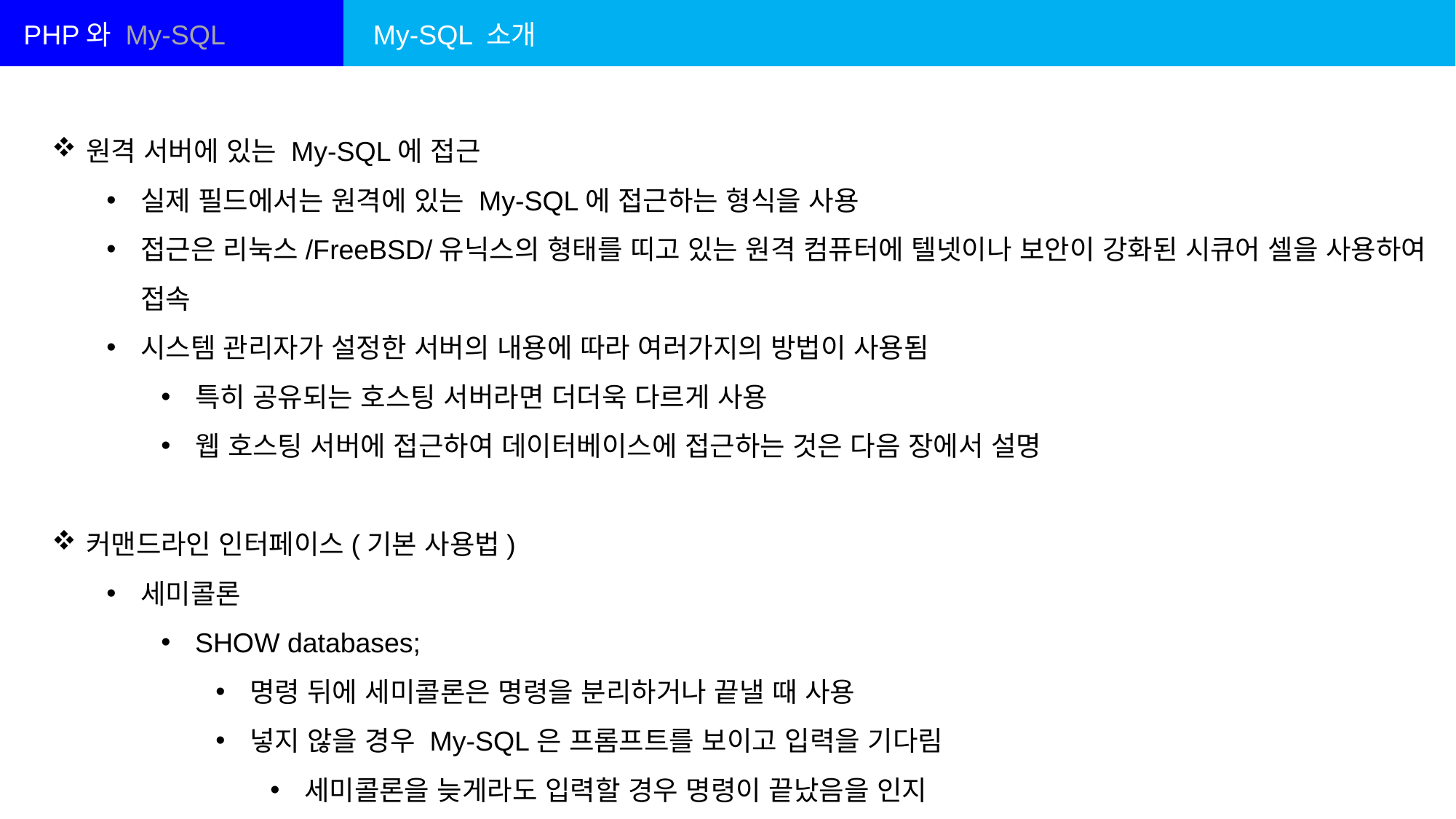

PHP와 My-SQL
My-SQL 소개
원격 서버에 있는 My-SQL에 접근
실제 필드에서는 원격에 있는 My-SQL에 접근하는 형식을 사용
접근은 리눅스/FreeBSD/유닉스의 형태를 띠고 있는 원격 컴퓨터에 텔넷이나 보안이 강화된 시큐어 셀을 사용하여 접속
시스템 관리자가 설정한 서버의 내용에 따라 여러가지의 방법이 사용됨
특히 공유되는 호스팅 서버라면 더더욱 다르게 사용
웹 호스팅 서버에 접근하여 데이터베이스에 접근하는 것은 다음 장에서 설명

커맨드라인 인터페이스(기본 사용법)
세미콜론
SHOW databases;
명령 뒤에 세미콜론은 명령을 분리하거나 끝낼 때 사용
넣지 않을 경우 My-SQL은 프롬프트를 보이고 입력을 기다림
세미콜론을 늦게라도 입력할 경우 명령이 끝났음을 인지